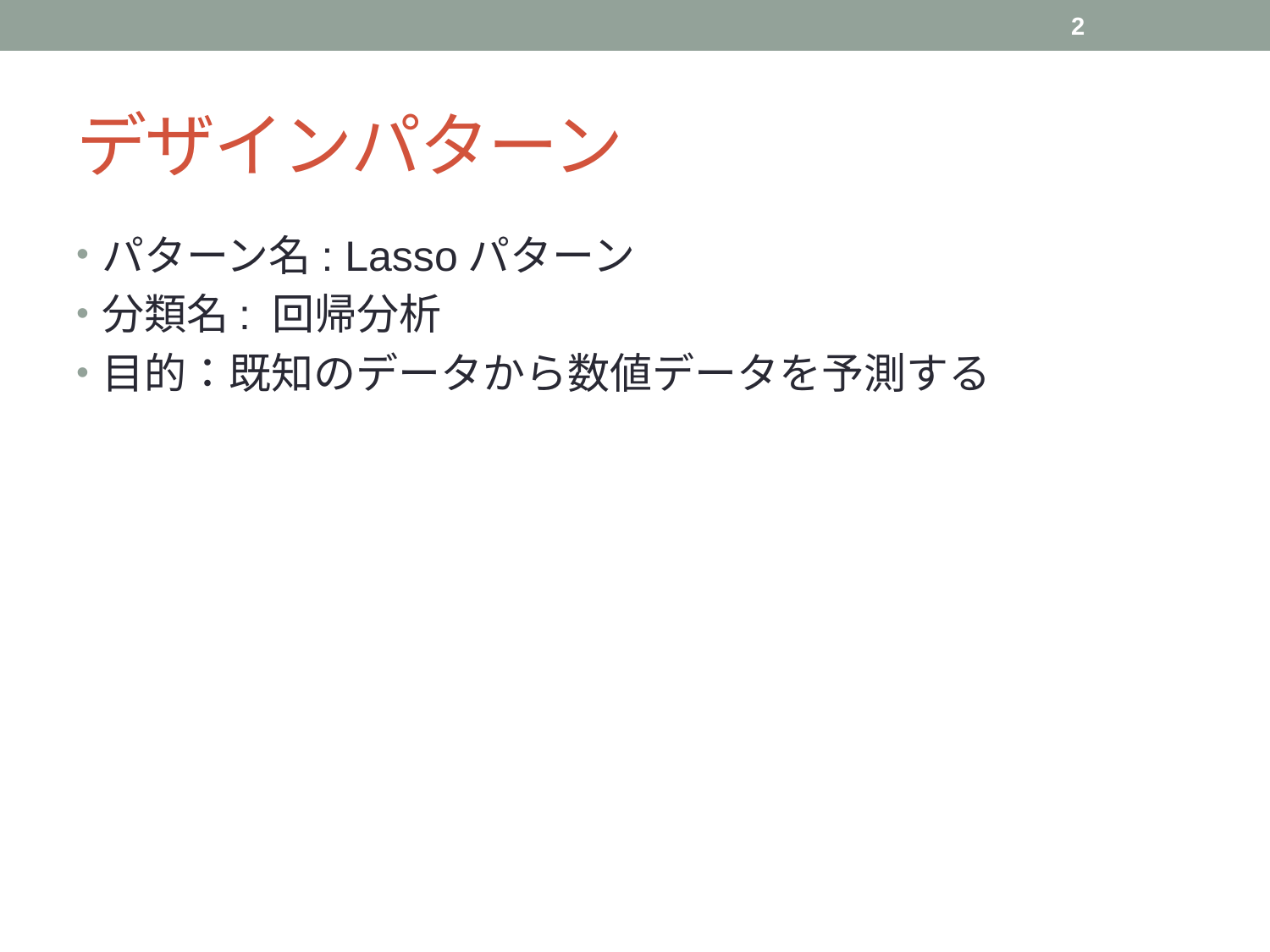

2
# デザインパターン
パターン名: Lassoパターン
分類名: 回帰分析
目的：既知のデータから数値データを予測する